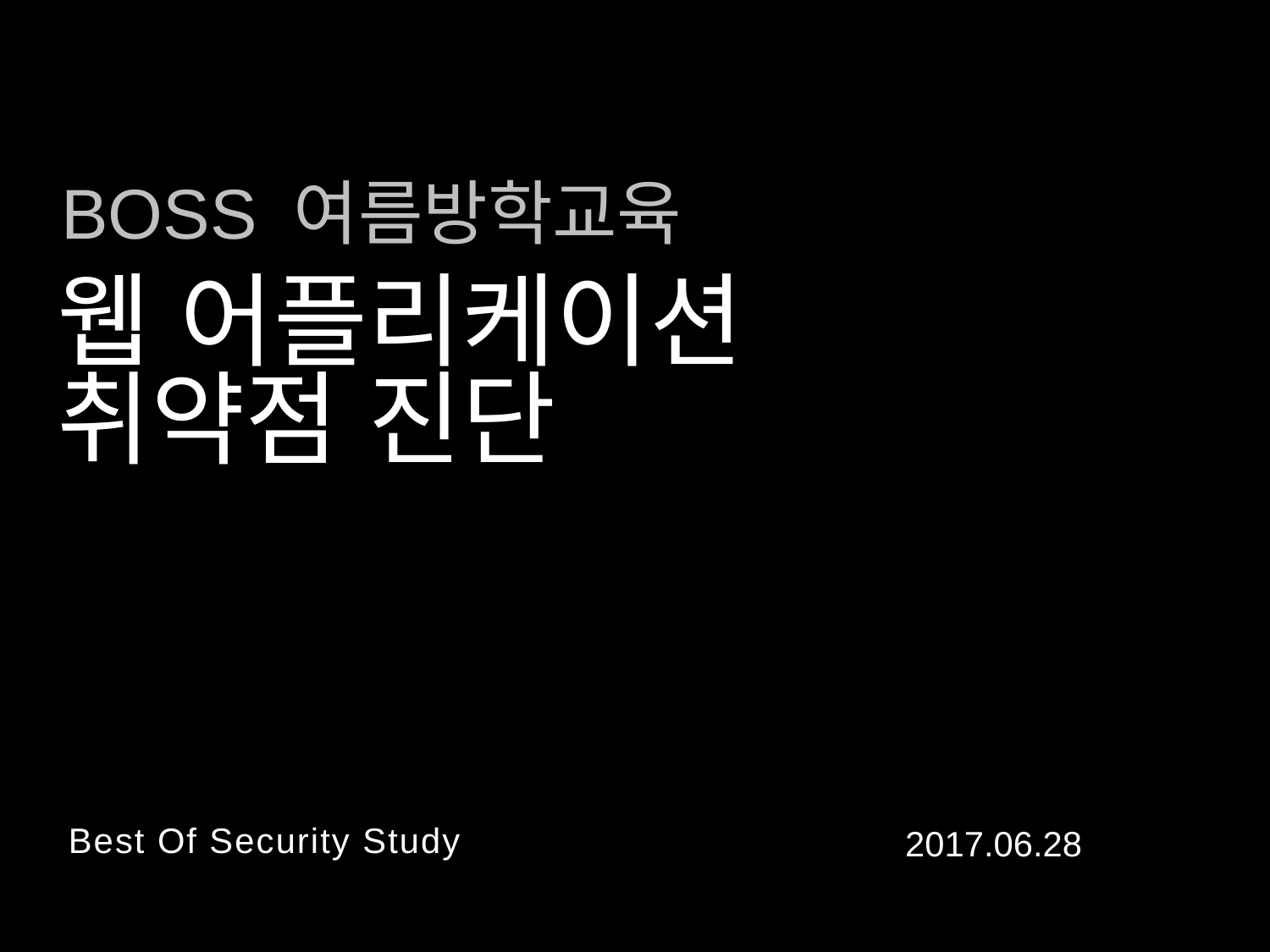

BOSS 여름방학교육
웹 어플리케이션
취약점 진단
2017.06.28
Best Of Security Study